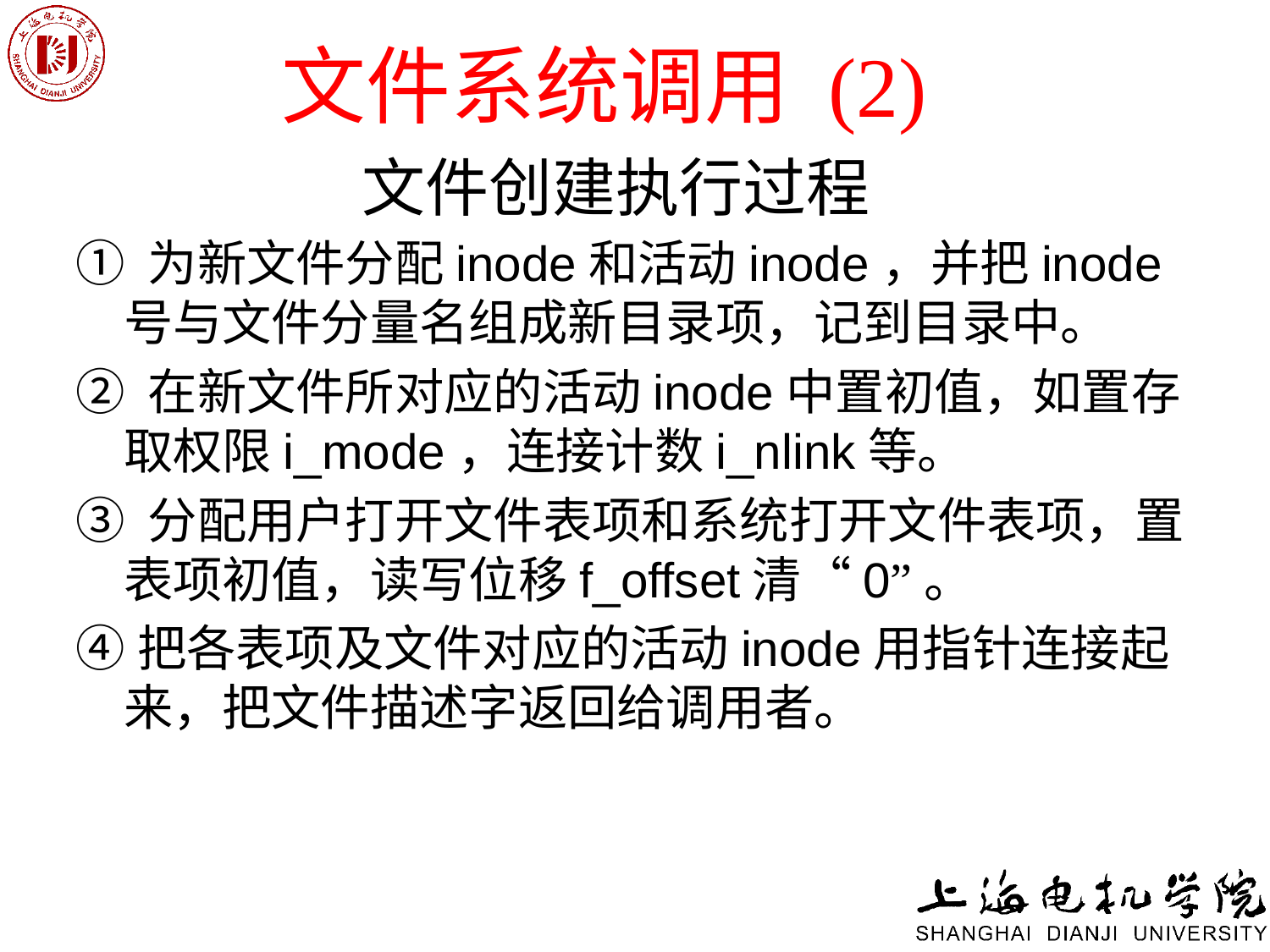

# 文件系统调用 (2) 文件创建执行过程
① 为新文件分配inode和活动inode，并把inode号与文件分量名组成新目录项，记到目录中。
② 在新文件所对应的活动inode中置初值，如置存取权限i_mode，连接计数i_nlink等。
③ 分配用户打开文件表项和系统打开文件表项，置表项初值，读写位移f_offset清“0”。
④把各表项及文件对应的活动inode用指针连接起来，把文件描述字返回给调用者。